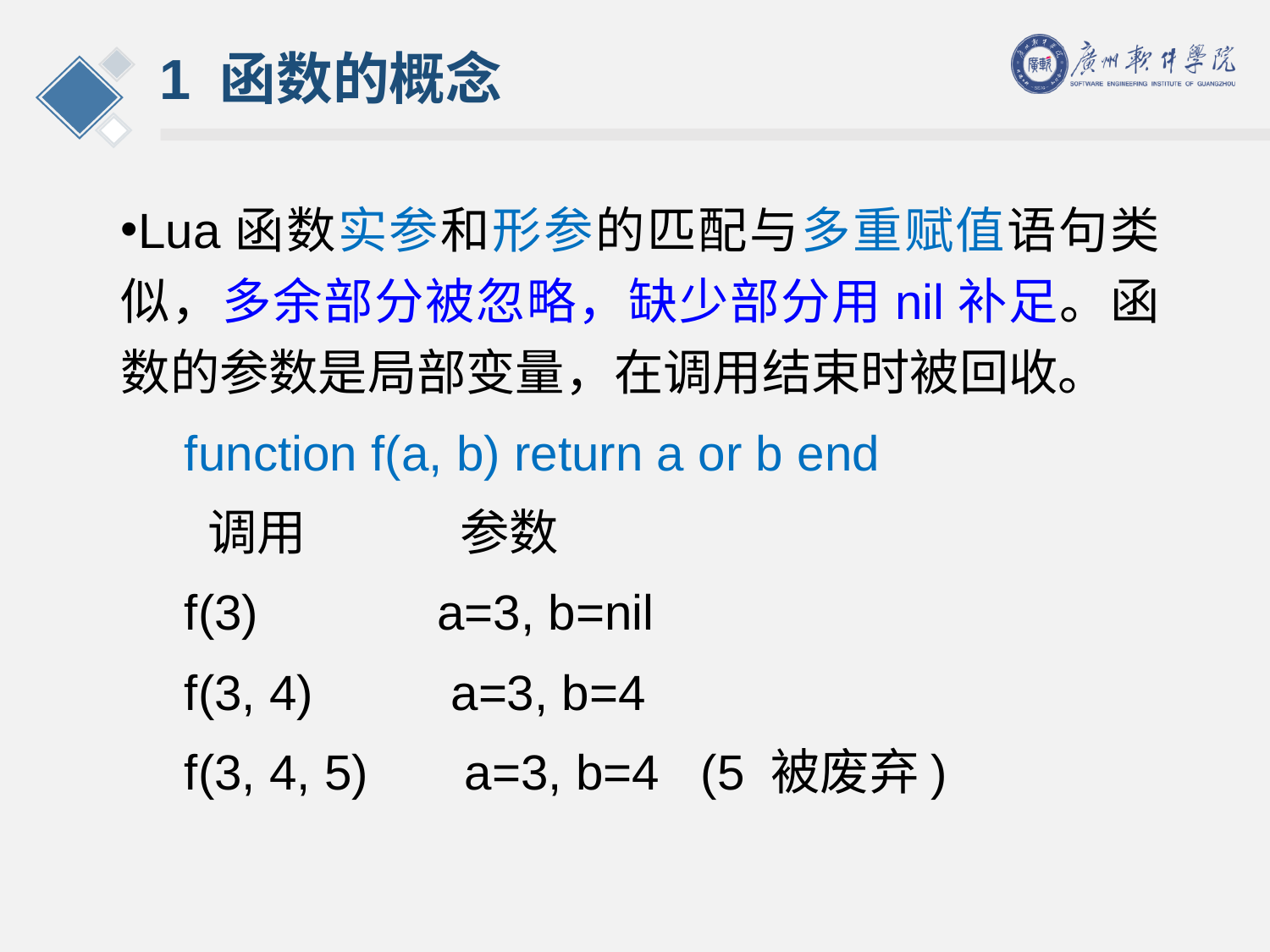

# 1 函数的概念
Lua函数实参和形参的匹配与多重赋值语句类似，多余部分被忽略，缺少部分用nil补足。函数的参数是局部变量，在调用结束时被回收。
function f(a, b) return a or b end
 调用              参数
f(3)             a=3, b=nil
f(3, 4)          a=3, b=4
f(3, 4, 5)       a=3, b=4   (5 被废弃)